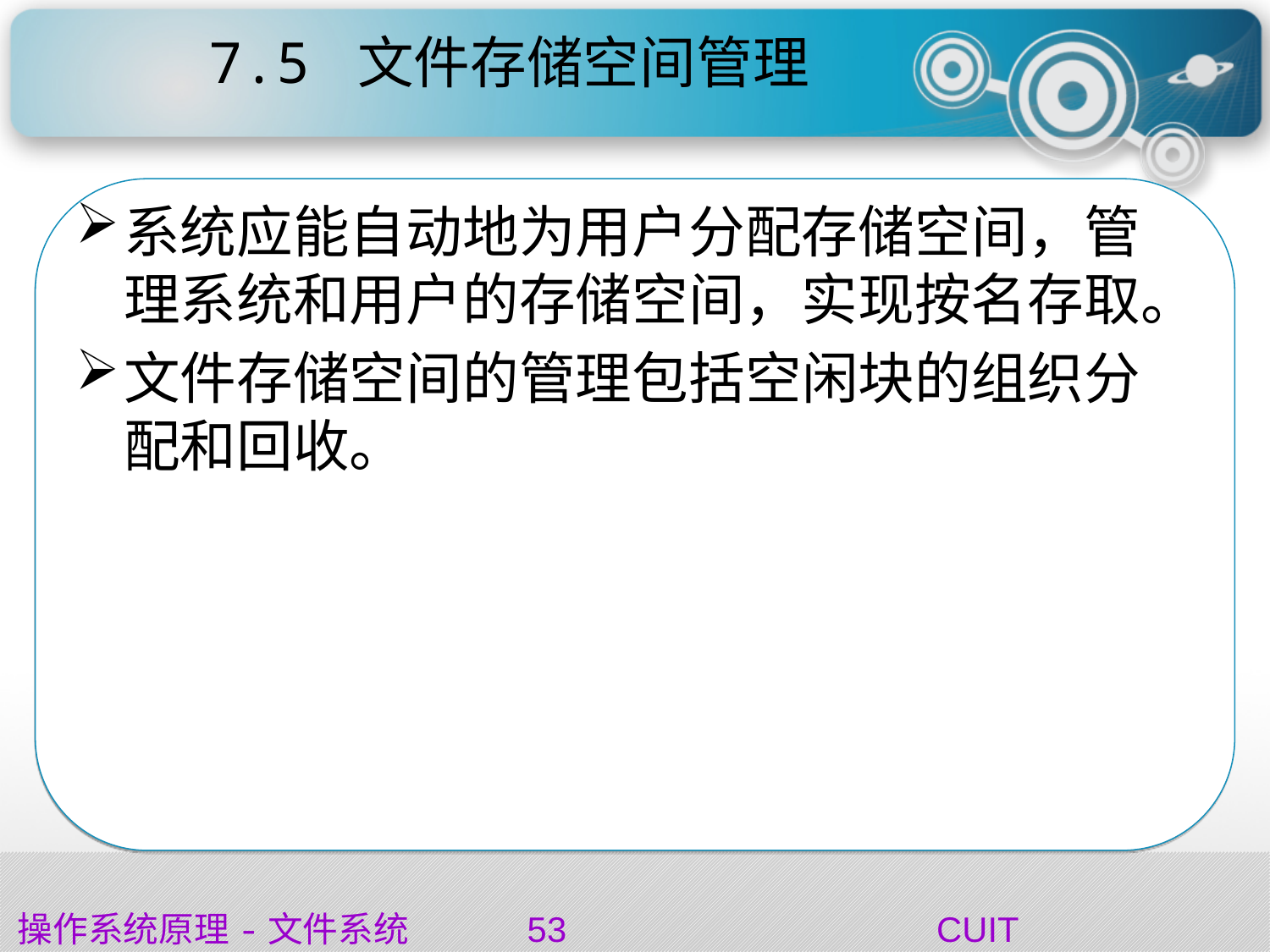

# 7.5 文件存储空间管理
系统应能自动地为用户分配存储空间，管理系统和用户的存储空间，实现按名存取。
文件存储空间的管理包括空闲块的组织分配和回收。